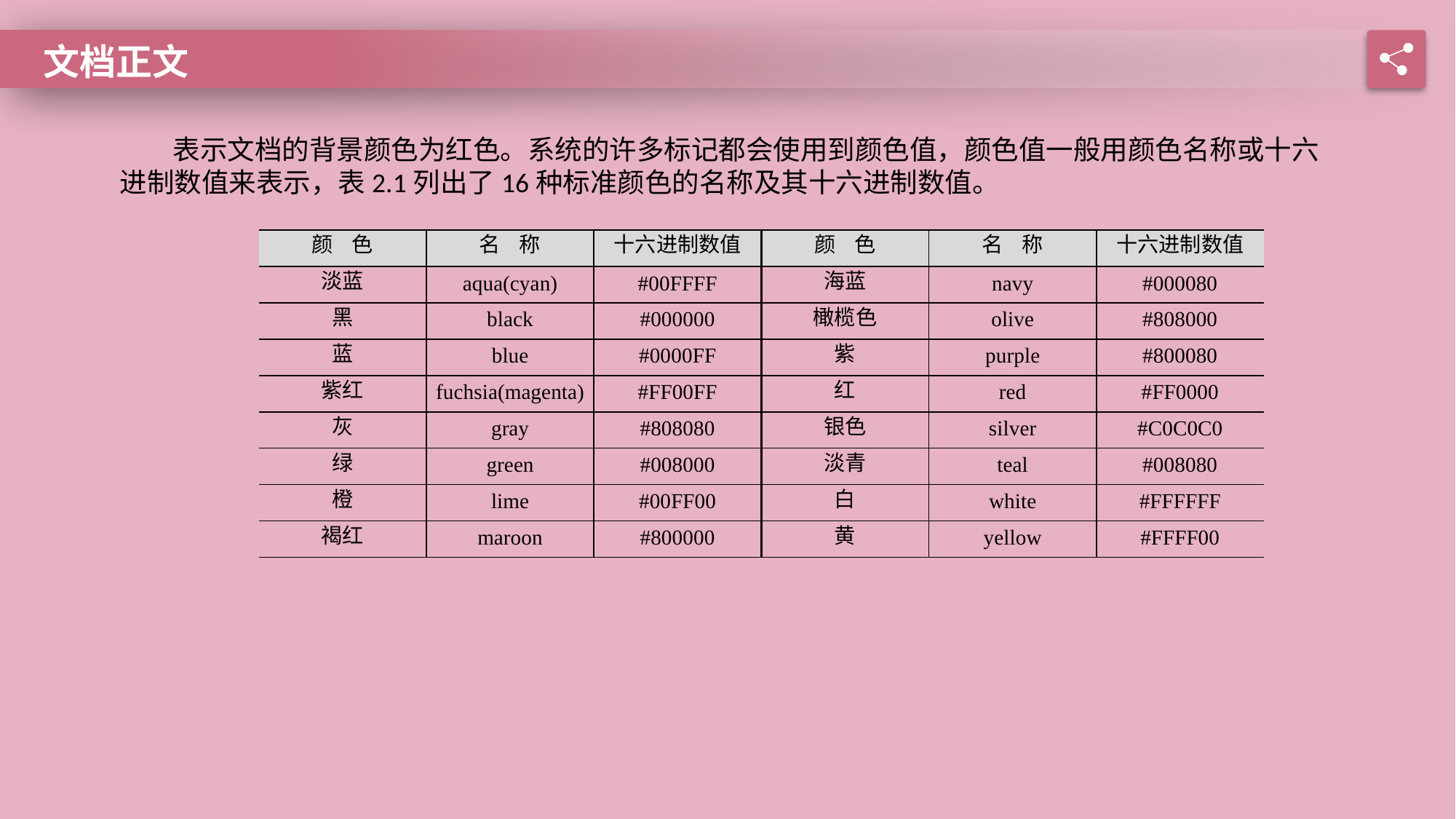

文档正文
表示文档的背景颜色为红色。系统的许多标记都会使用到颜色值，颜色值一般用颜色名称或十六进制数值来表示，表2.1列出了16种标准颜色的名称及其十六进制数值。
| 颜 色 | 名 称 | 十六进制数值 | 颜 色 | 名 称 | 十六进制数值 |
| --- | --- | --- | --- | --- | --- |
| 淡蓝 | aqua(cyan) | #00FFFF | 海蓝 | navy | #000080 |
| 黑 | black | #000000 | 橄榄色 | olive | #808000 |
| 蓝 | blue | #0000FF | 紫 | purple | #800080 |
| 紫红 | fuchsia(magenta) | #FF00FF | 红 | red | #FF0000 |
| 灰 | gray | #808080 | 银色 | silver | #C0C0C0 |
| 绿 | green | #008000 | 淡青 | teal | #008080 |
| 橙 | lime | #00FF00 | 白 | white | #FFFFFF |
| 褐红 | maroon | #800000 | 黄 | yellow | #FFFF00 |